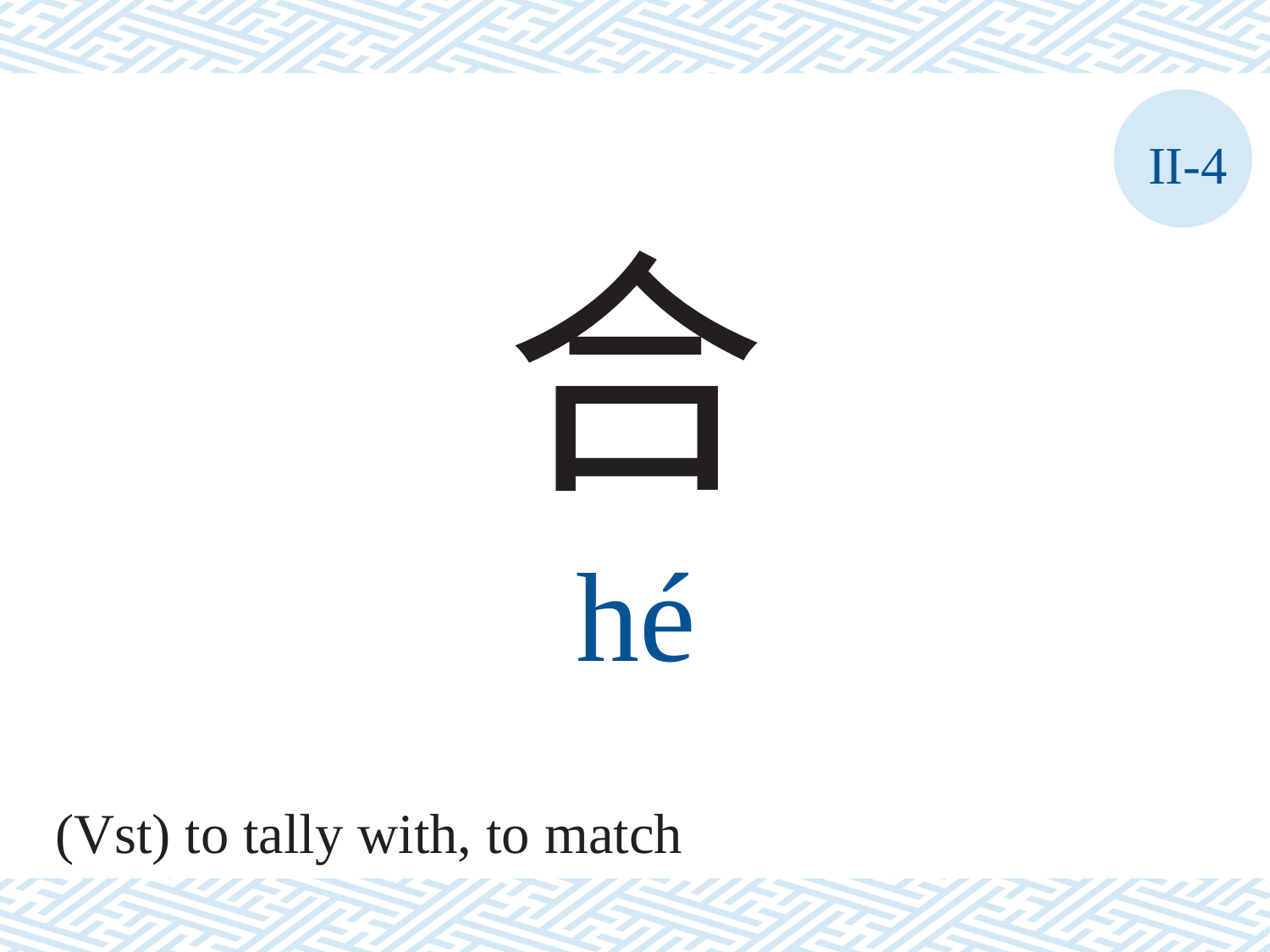

II-4
合
hé
(Vst) to tally with, to match